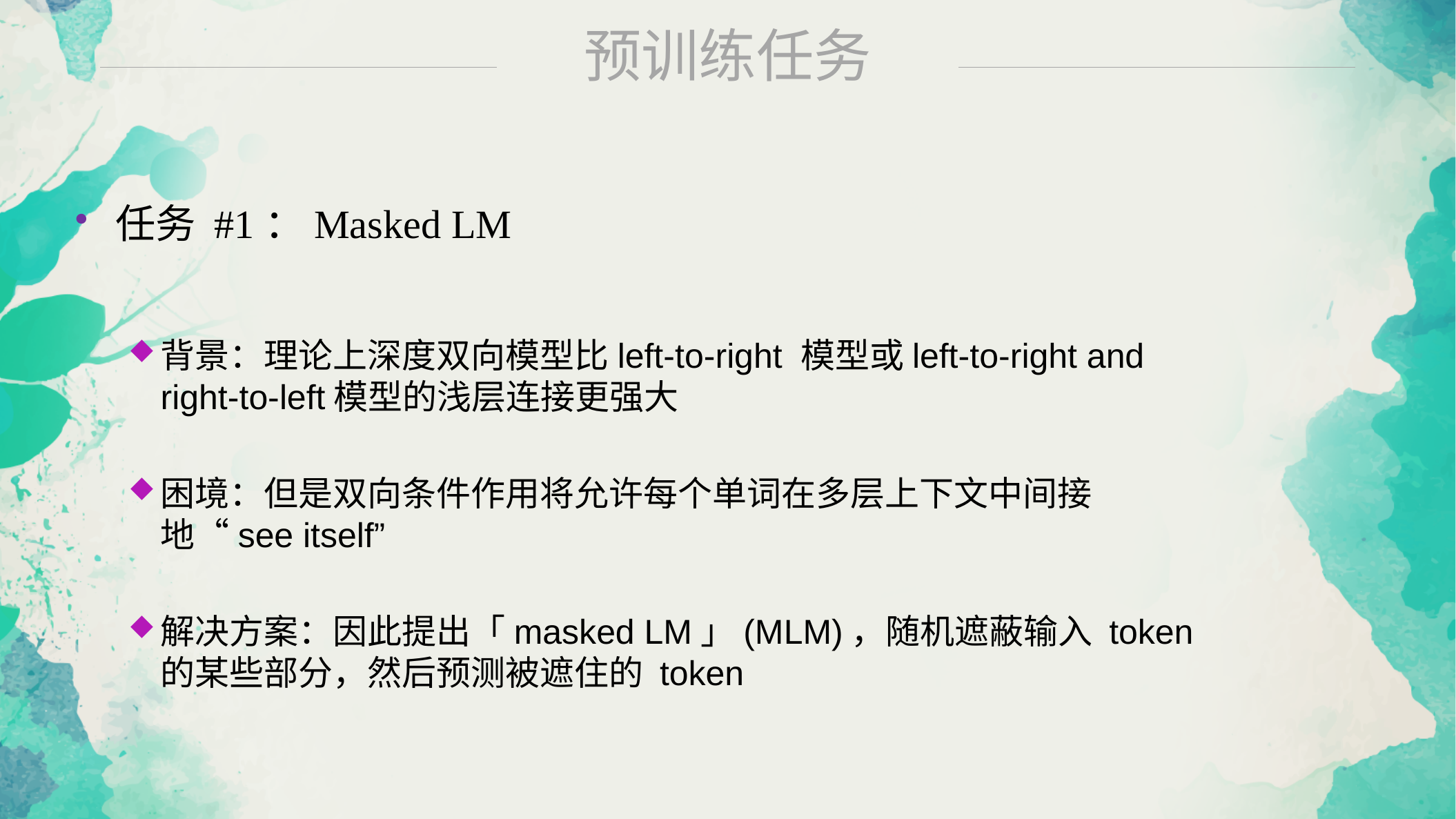

预训练任务
任务 #1：Masked LM

背景：理论上深度双向模型比left-to-right 模型或left-to-right and right-to-left模型的浅层连接更强大

困境：但是双向条件作用将允许每个单词在多层上下文中间接地“see itself”

解决方案：因此提出「masked LM」(MLM)，随机遮蔽输入 token 的某些部分，然后预测被遮住的 token